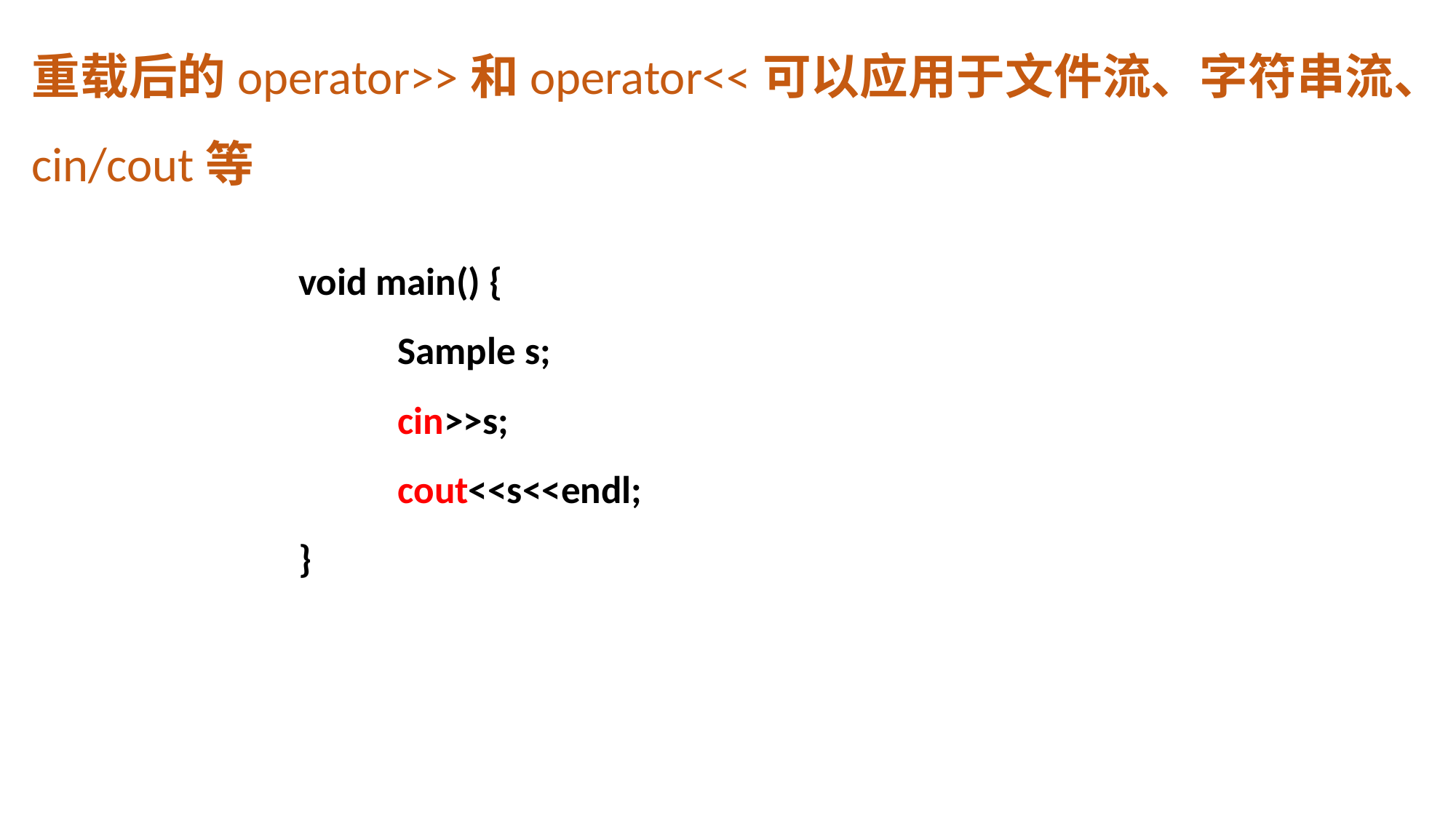

# 重载后的operator>>和operator<<可以应用于文件流、字符串流、cin/cout等
void main() {
	Sample s;
	cin>>s;
	cout<<s<<endl;
}